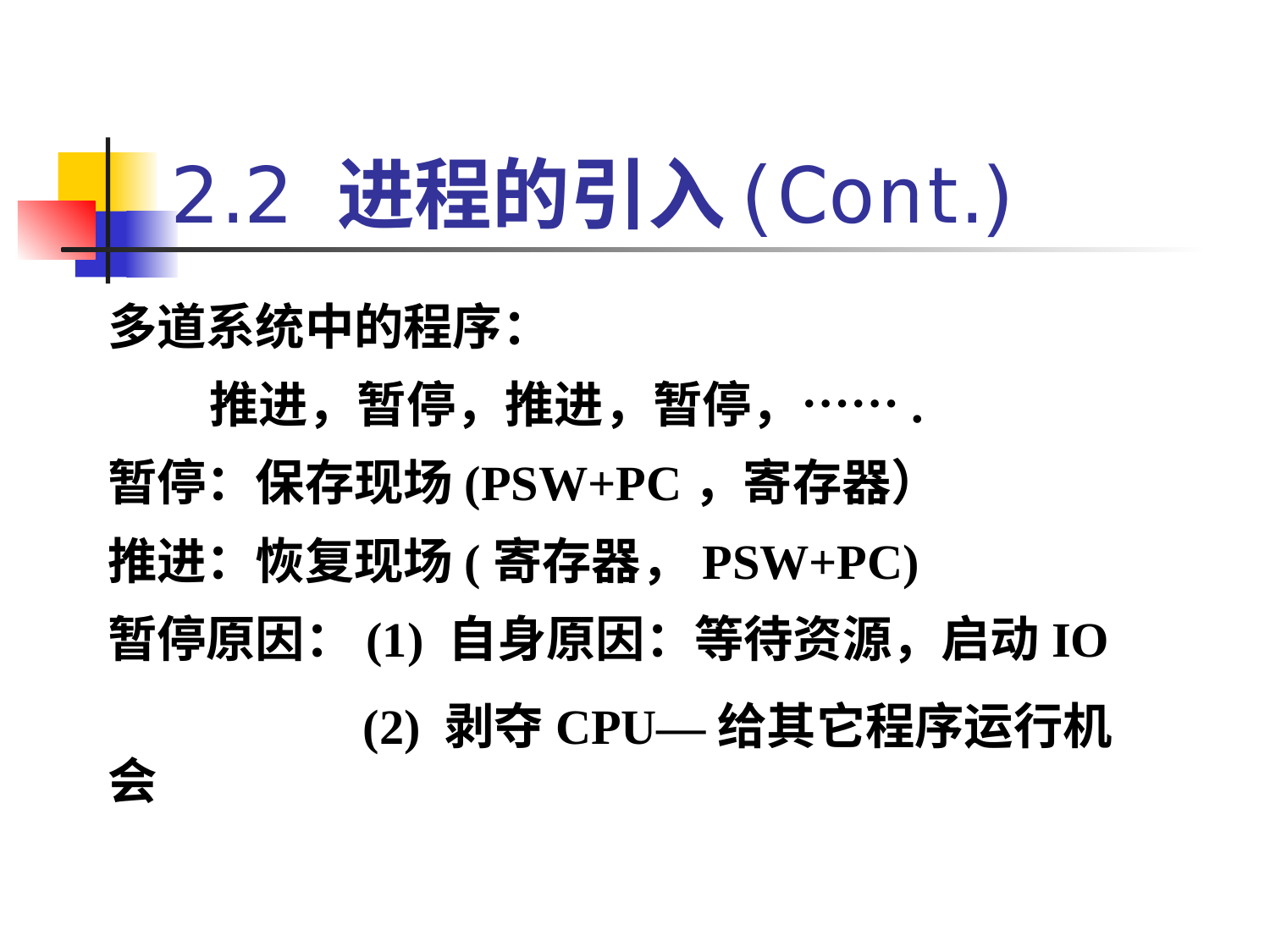

# 2.2 进程的引入(Cont.)
多道系统中的程序：
        推进，暂停，推进，暂停，…….
暂停：保存现场(PSW+PC，寄存器）
推进：恢复现场(寄存器，PSW+PC)
暂停原因：(1) 自身原因：等待资源，启动IO
                  (2) 剥夺CPU—给其它程序运行机会